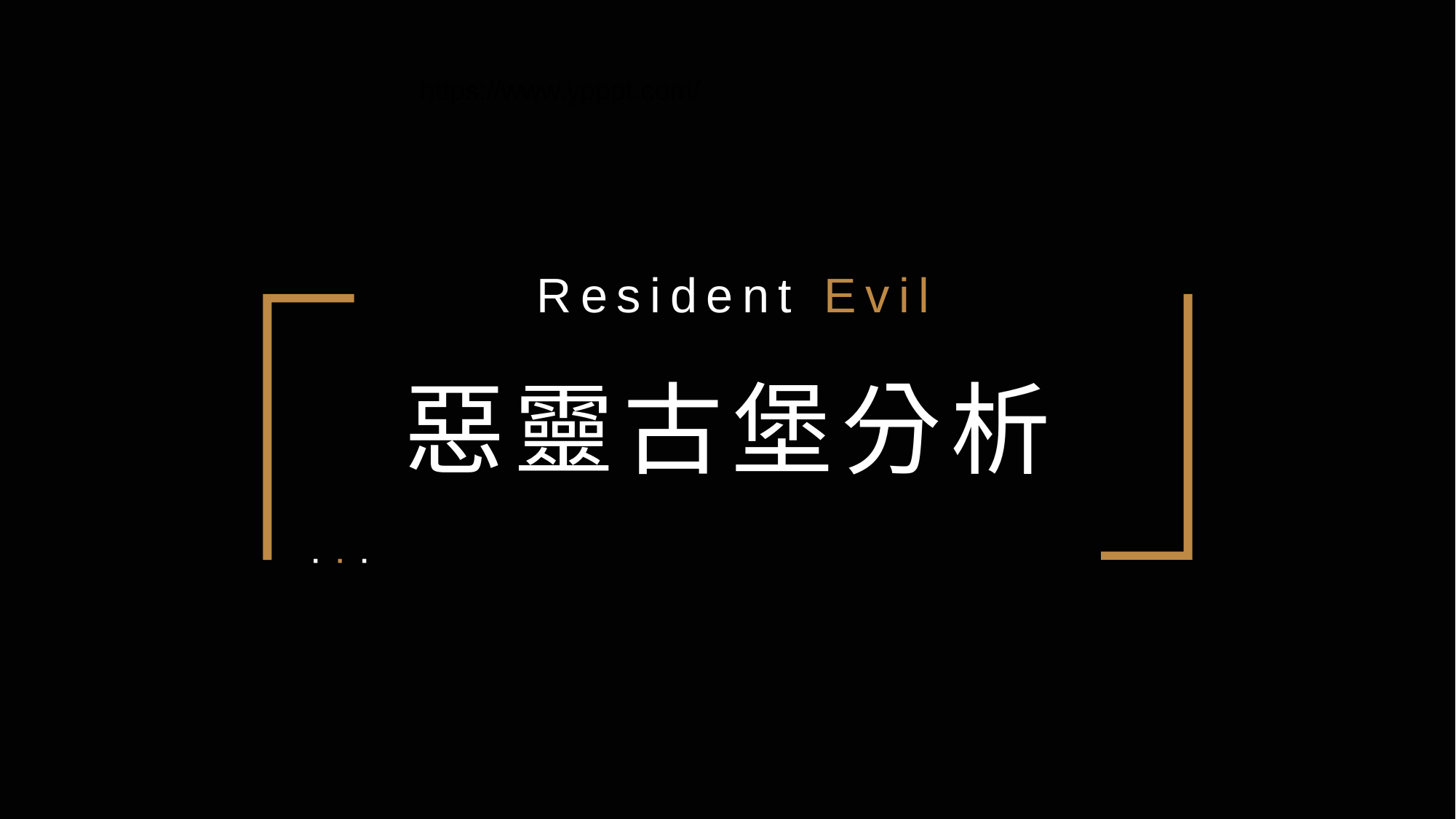

https://www.ypppt.com/
Resident Evil

惡靈古堡分析
·  ·  ·